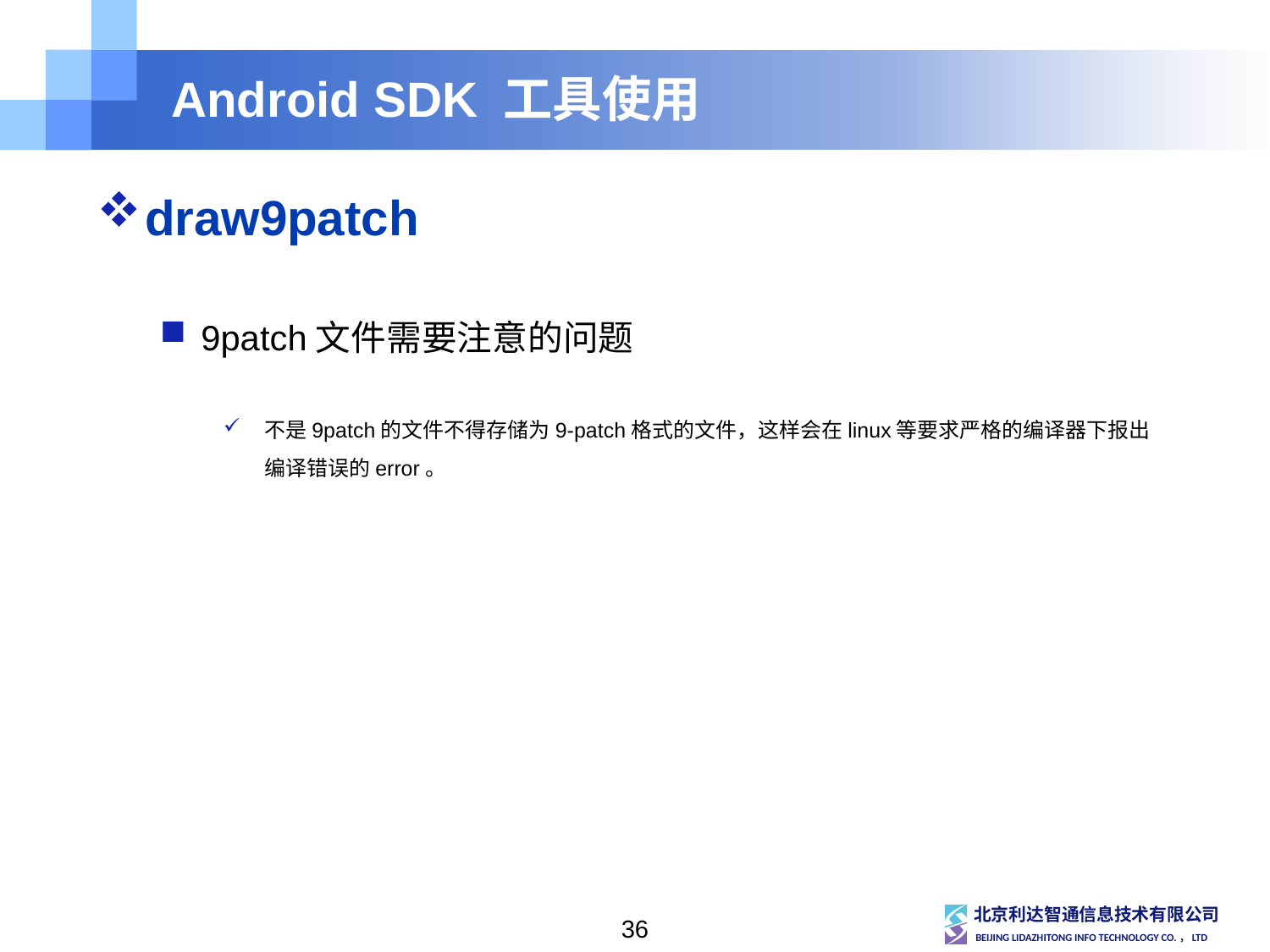

# Android SDK 工具使用
draw9patch

9patch文件需要注意的问题

不是9patch的文件不得存储为9-patch格式的文件，这样会在linux等要求严格的编译器下报出编译错误的error。
36